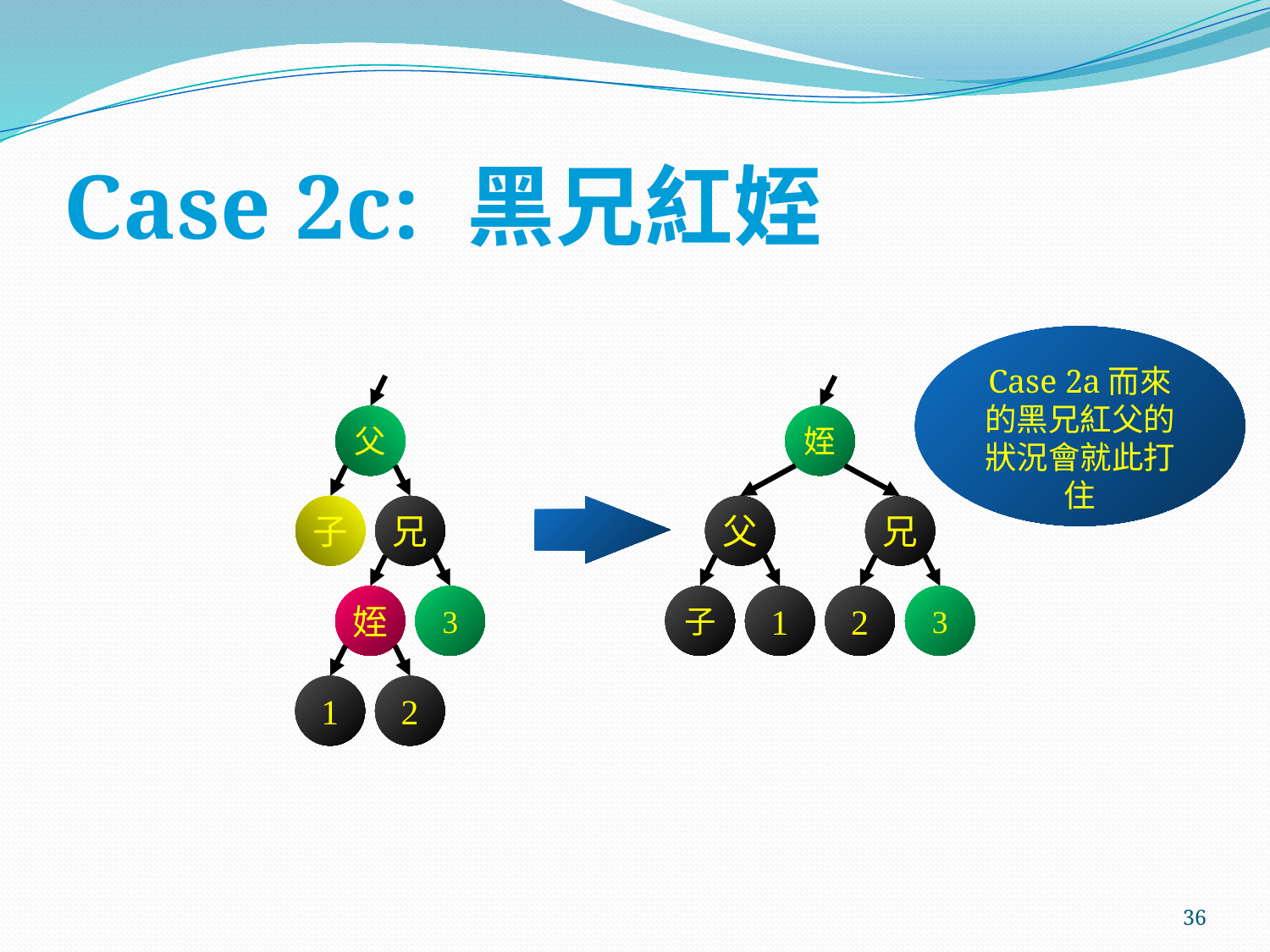

# Case 2c: 黑兄紅姪
Case 2a而來的黑兄紅父的狀況會就此打住
父
姪
子
兄
父
兄

姪
3
子
1
2
3
1
2
36